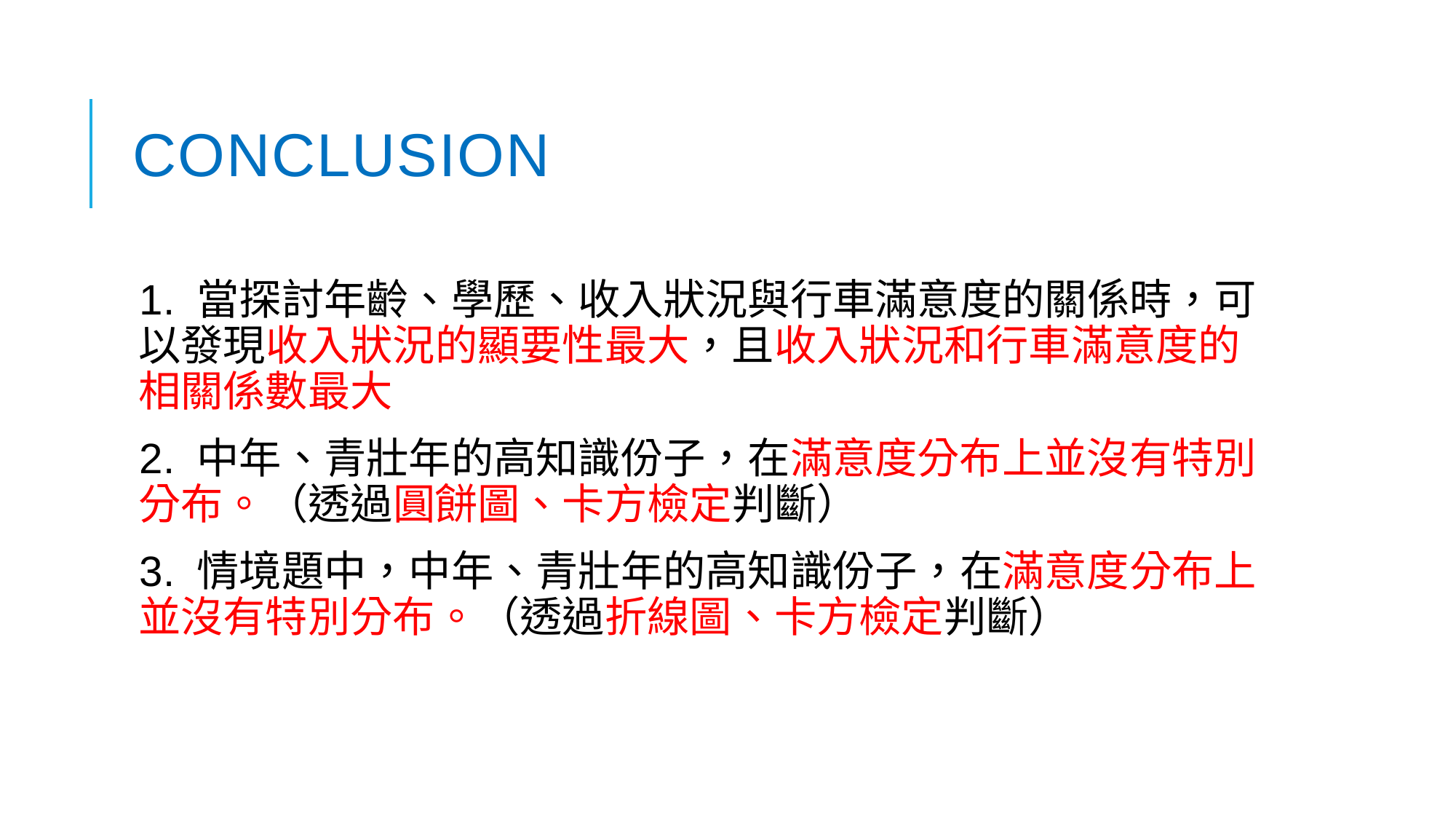

# Conclusion
1. 當探討年齡、學歷、收入狀況與行車滿意度的關係時，可以發現收入狀況的顯要性最大，且收入狀況和行車滿意度的相關係數最大
2. 中年、青壯年的高知識份子，在滿意度分布上並沒有特別分布。（透過圓餅圖、卡方檢定判斷）
3. 情境題中，中年、青壯年的高知識份子，在滿意度分布上並沒有特別分布。（透過折線圖、卡方檢定判斷）